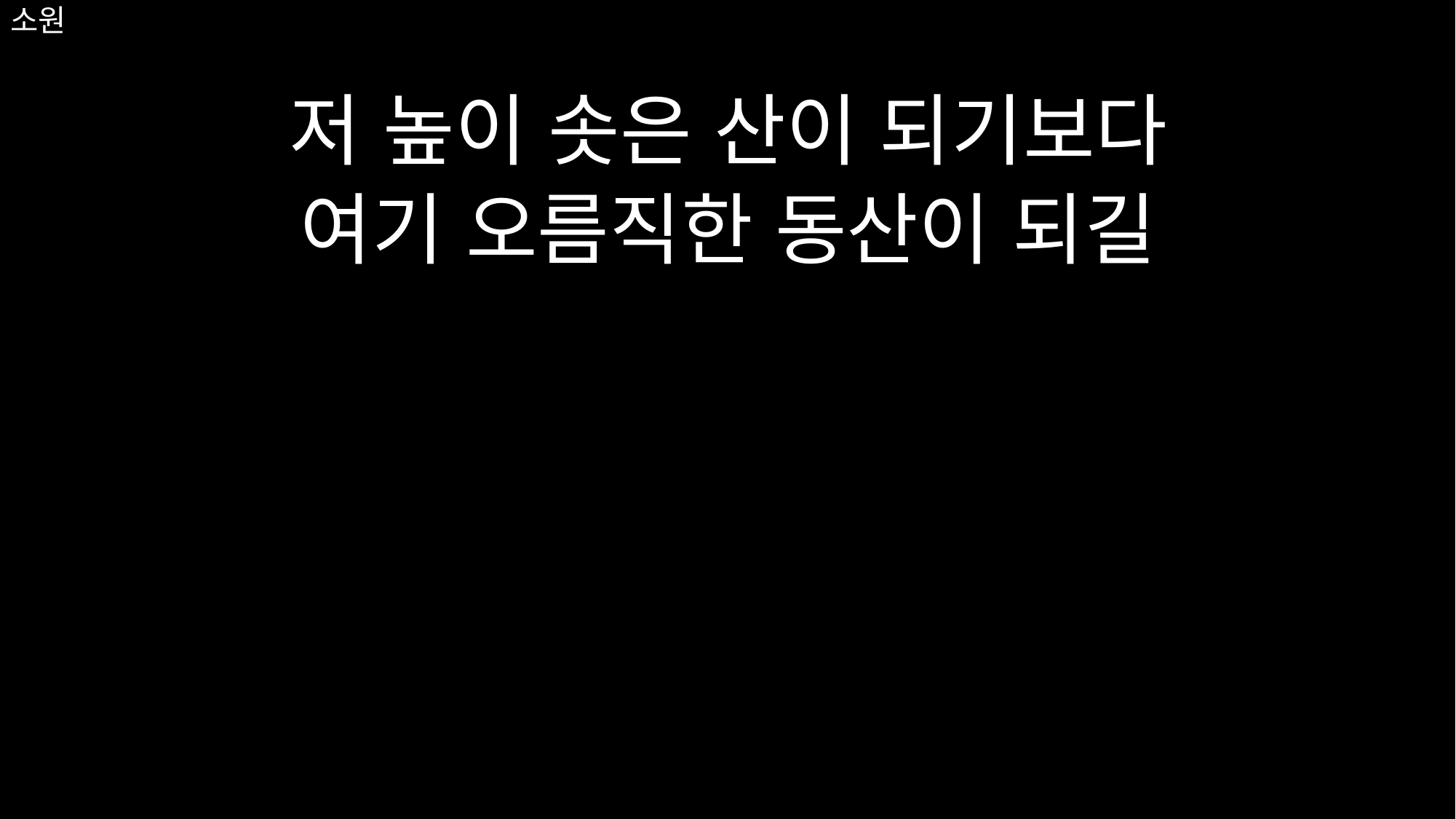

저 높이 솟은 산이 되기보다
여기 오름직한 동산이 되길

# 소원